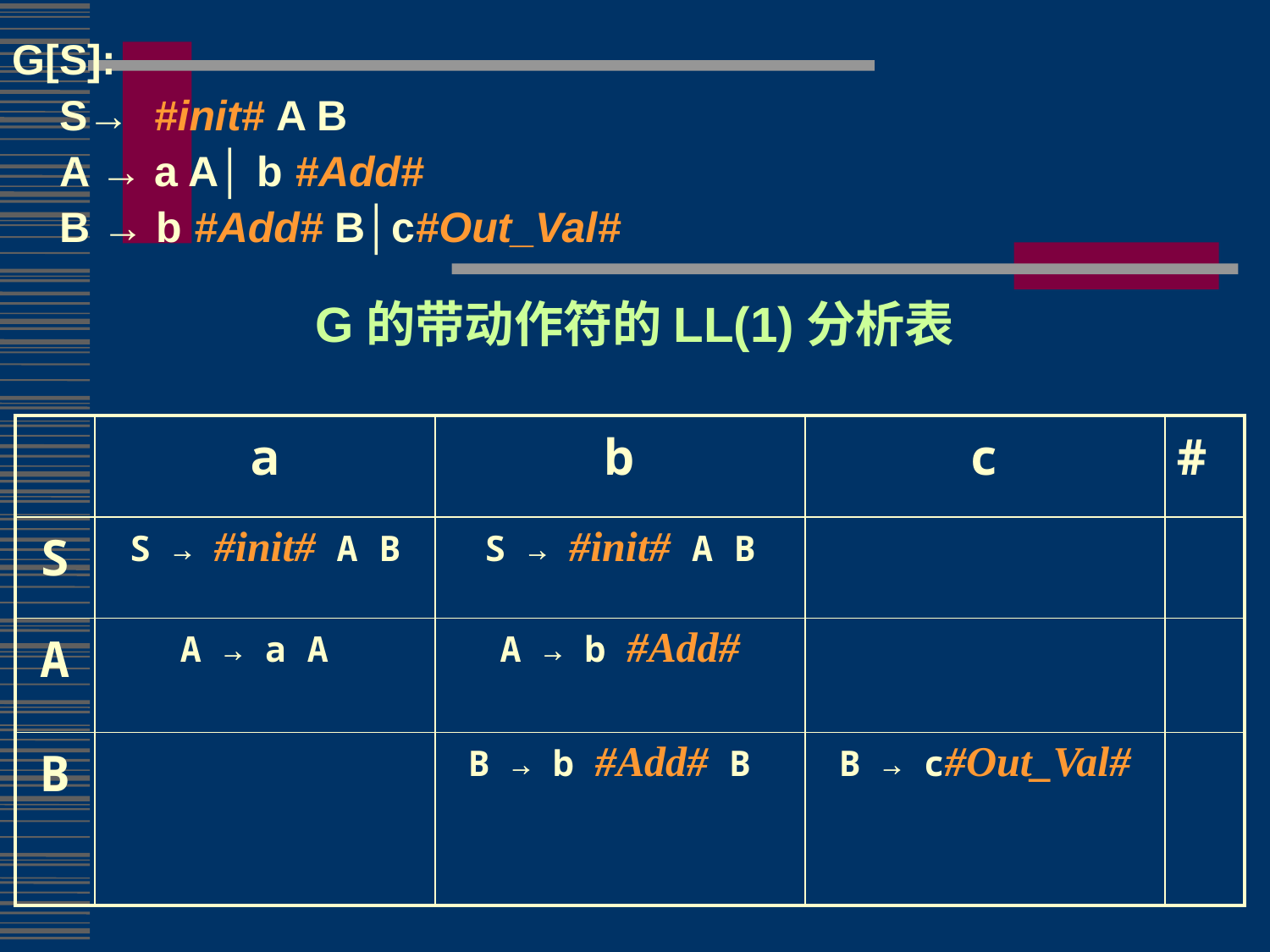

G[S]:
    S→  #init# A B
    A → a A│ b #Add#
    B → b #Add# B│c#Out_Val#
# G的带动作符的LL(1)分析表
|  | a | b | c | # |
| --- | --- | --- | --- | --- |
| S | S → #init# A B | S → #init# A B |  |  |
| A | A → a A | A → b #Add# |  |  |
| B |  | B → b #Add# B | B → c#Out\_Val# |  |